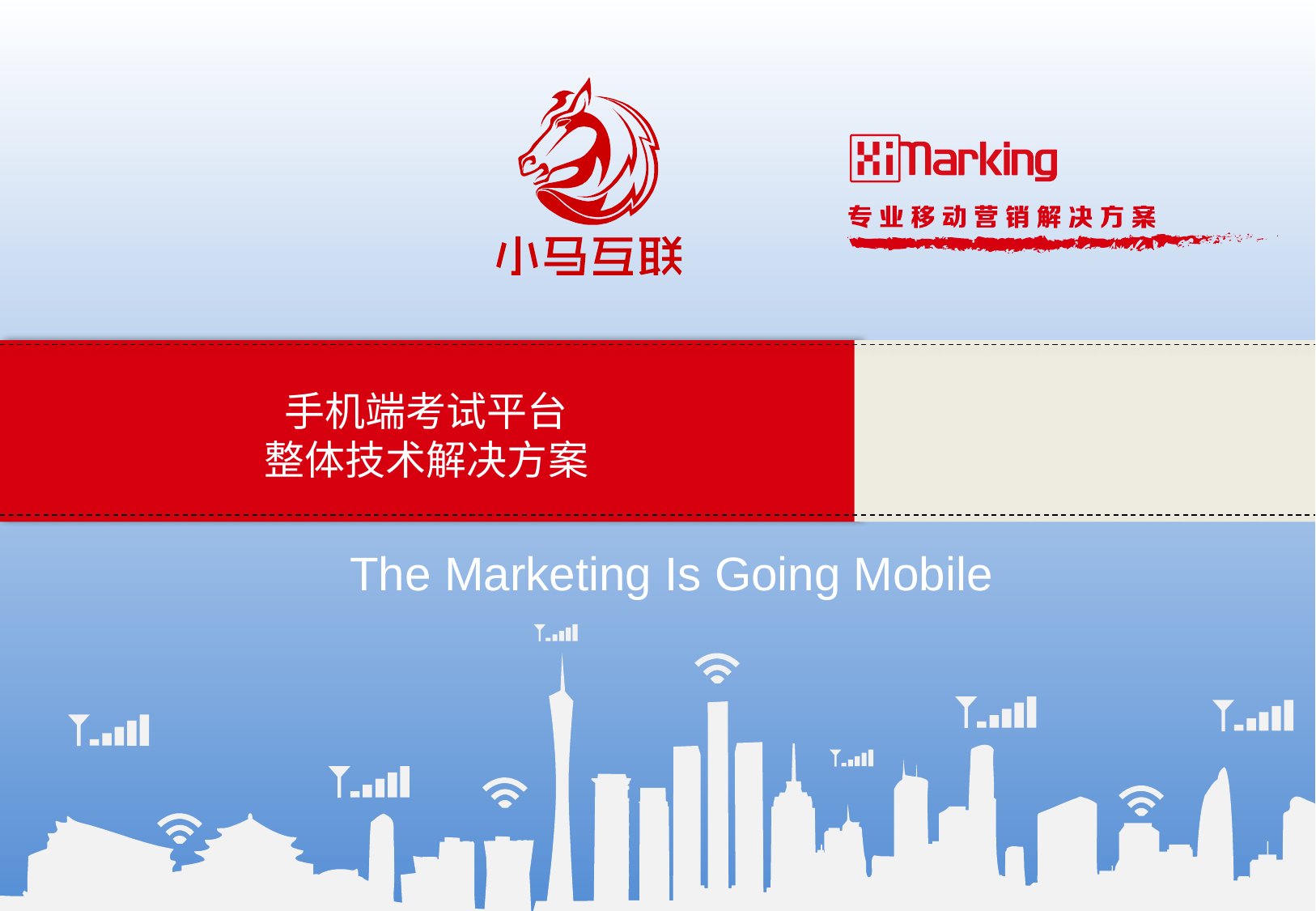

z

手机端考试平台
整体技术解决方案
The Marketing Is Going Mobile